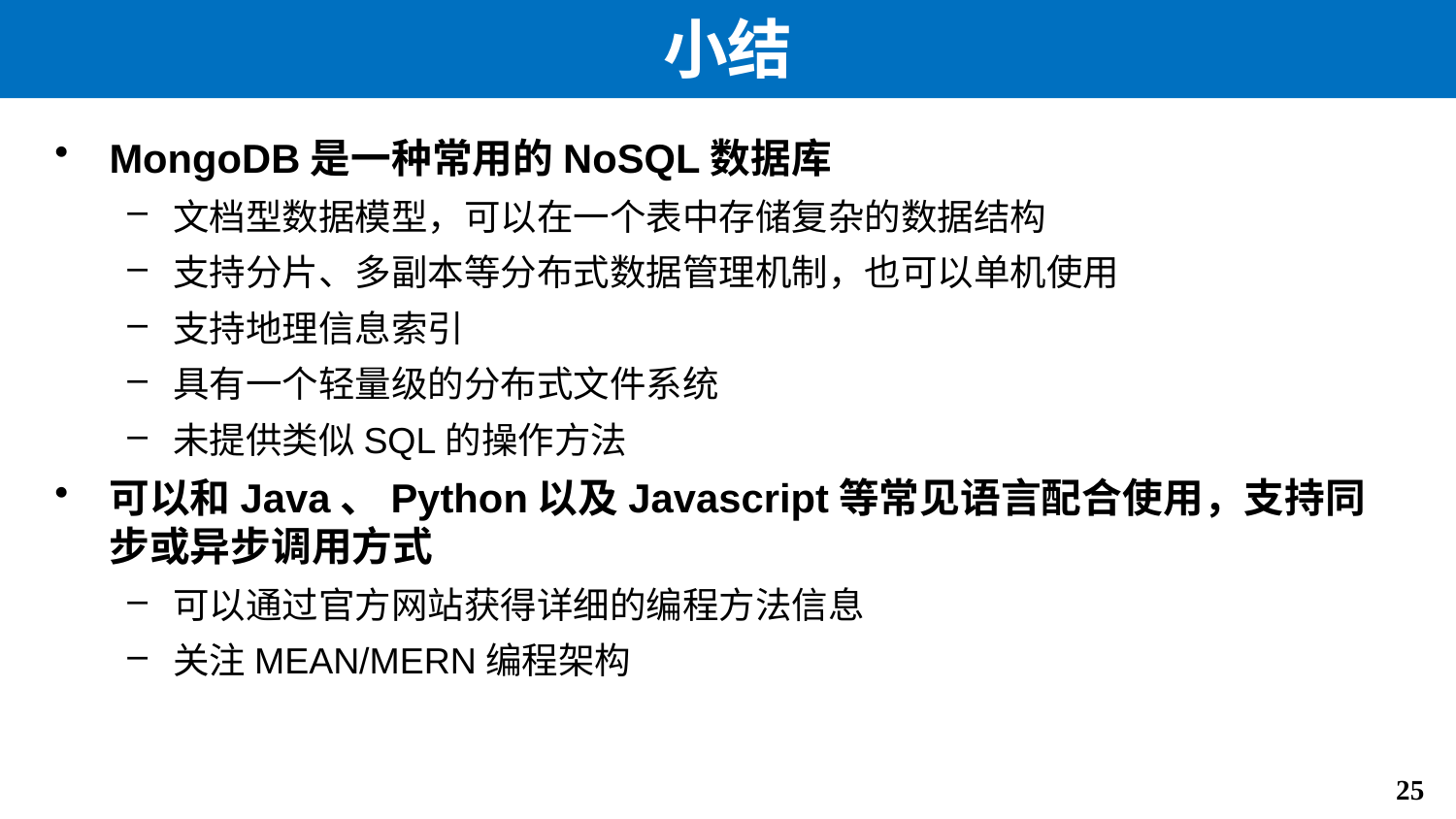

# 小结
MongoDB是一种常用的NoSQL数据库
文档型数据模型，可以在一个表中存储复杂的数据结构
支持分片、多副本等分布式数据管理机制，也可以单机使用
支持地理信息索引
具有一个轻量级的分布式文件系统
未提供类似SQL的操作方法
可以和Java、Python以及Javascript等常见语言配合使用，支持同步或异步调用方式
可以通过官方网站获得详细的编程方法信息
关注MEAN/MERN编程架构